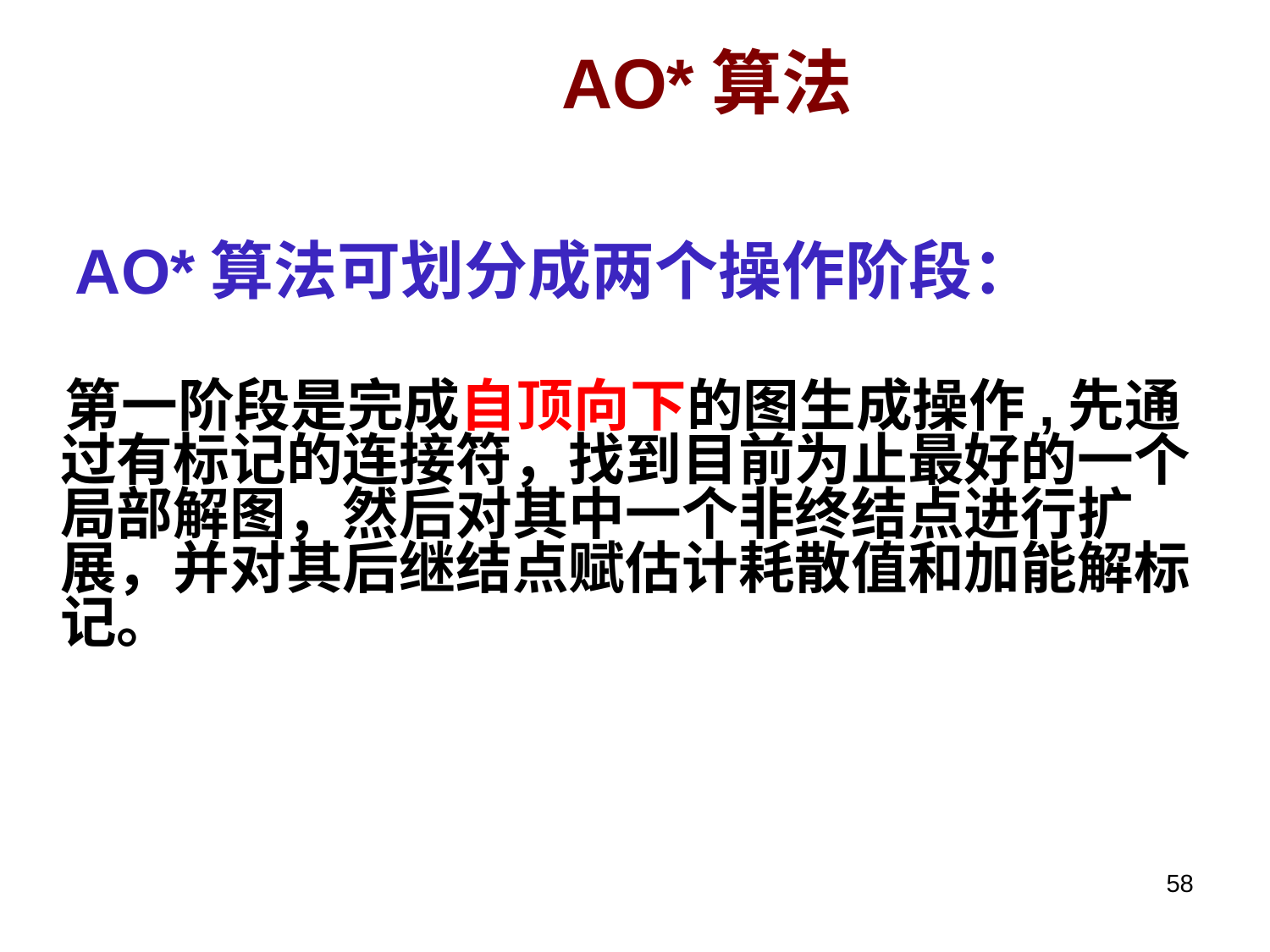

# AO*算法
    AO*算法可划分成两个操作阶段：

   第一阶段是完成自顶向下的图生成操作,先通过有标记的连接符，找到目前为止最好的一个局部解图，然后对其中一个非终结点进行扩展，并对其后继结点赋估计耗散值和加能解标记。

58